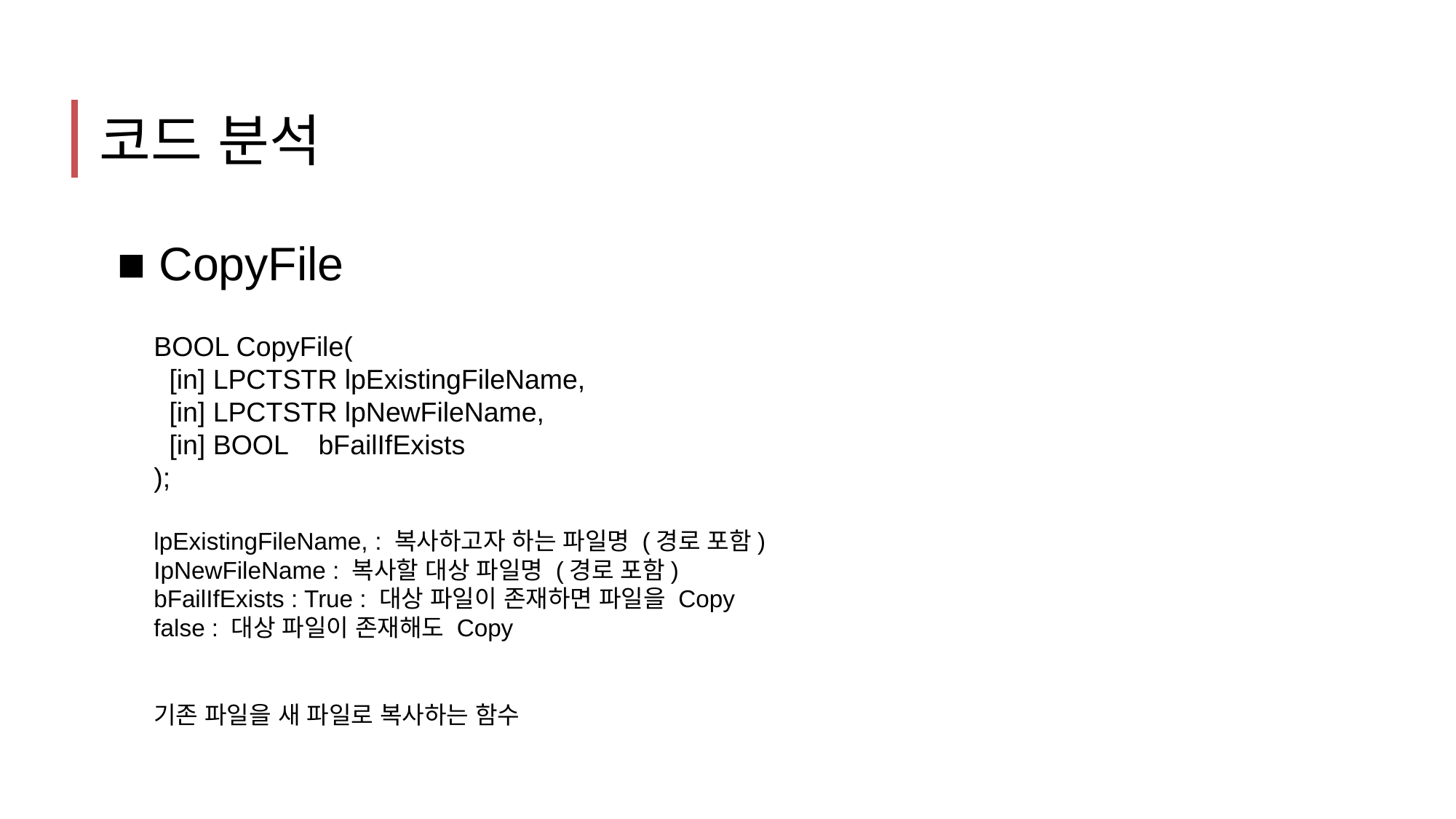

코드 분석
■ CopyFile
BOOL CopyFile(
  [in] LPCTSTR lpExistingFileName,
  [in] LPCTSTR lpNewFileName,
  [in] BOOL    bFailIfExists
);

lpExistingFileName, : 복사하고자 하는 파일명 (경로 포함)
IpNewFileName : 복사할 대상 파일명 (경로 포함)
bFailIfExists : True : 대상 파일이 존재하면 파일을 Copy
false : 대상 파일이 존재해도 Copy

기존 파일을 새 파일로 복사하는 함수